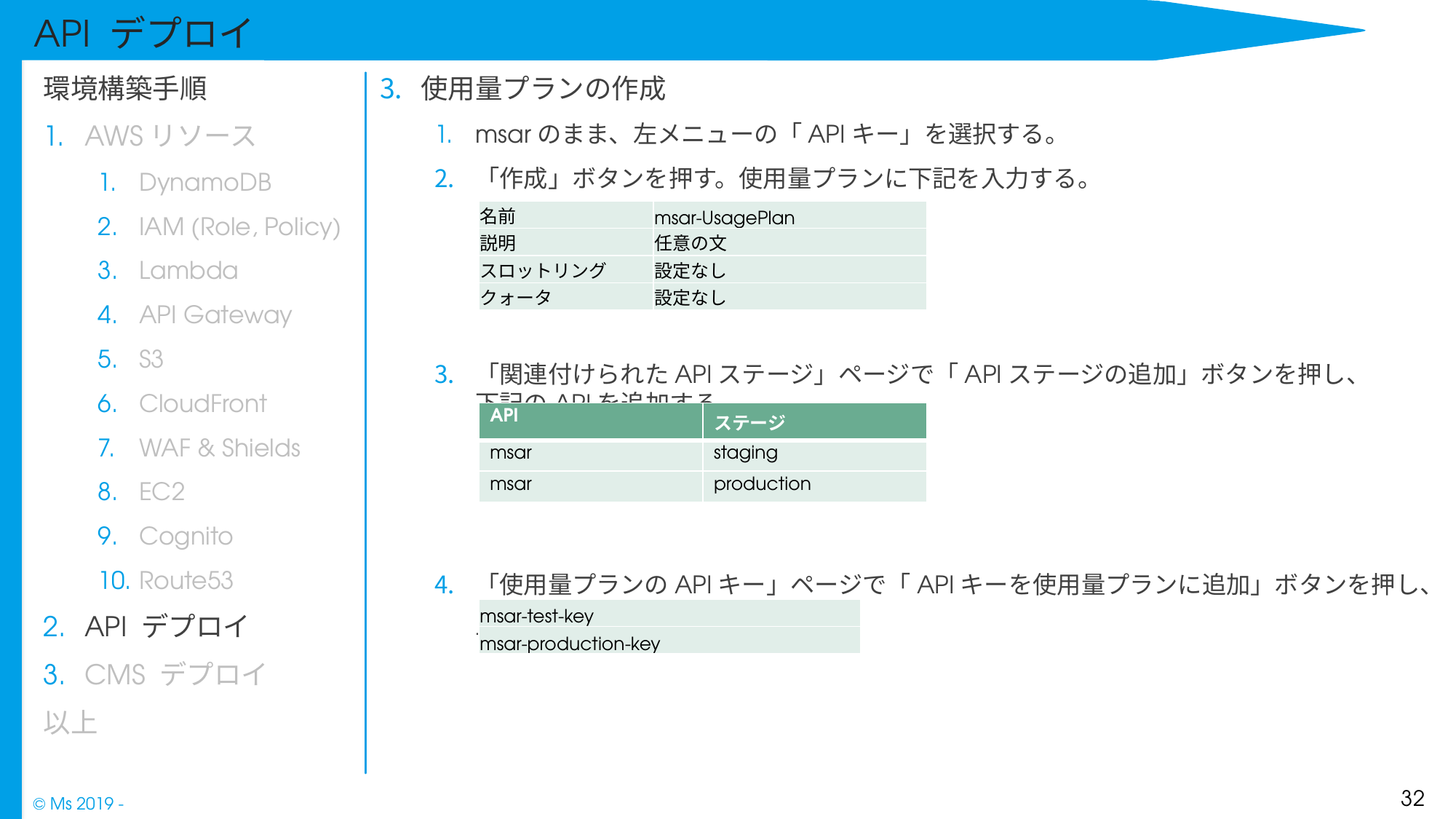

# API デプロイ
環境構築手順
AWSリソース
DynamoDB
IAM (Role, Policy)
Lambda
API Gateway
S3
CloudFront
WAF & Shields
EC2
Cognito
Route53
API デプロイ
CMS デプロイ
以上
使用量プランの作成
msarのまま、左メニューの「APIキー」を選択する。
「作成」ボタンを押す。使用量プランに下記を入力する。

「関連付けられたAPIステージ」ページで「APIステージの追加」ボタンを押し、
下記のAPIを追加する。

「使用量プランのAPIキー」ページで「APIキーを使用量プランに追加」ボタンを押し、
下記のAPIキーを入力する。

| 名前 | msar-UsagePlan |
| --- | --- |
| 説明 | 任意の文 |
| スロットリング | 設定なし |
| クォータ | 設定なし |
| API | ステージ |
| --- | --- |
| msar | staging |
| msar | production |
| msar-test-key |
| --- |
| msar-production-key |
32